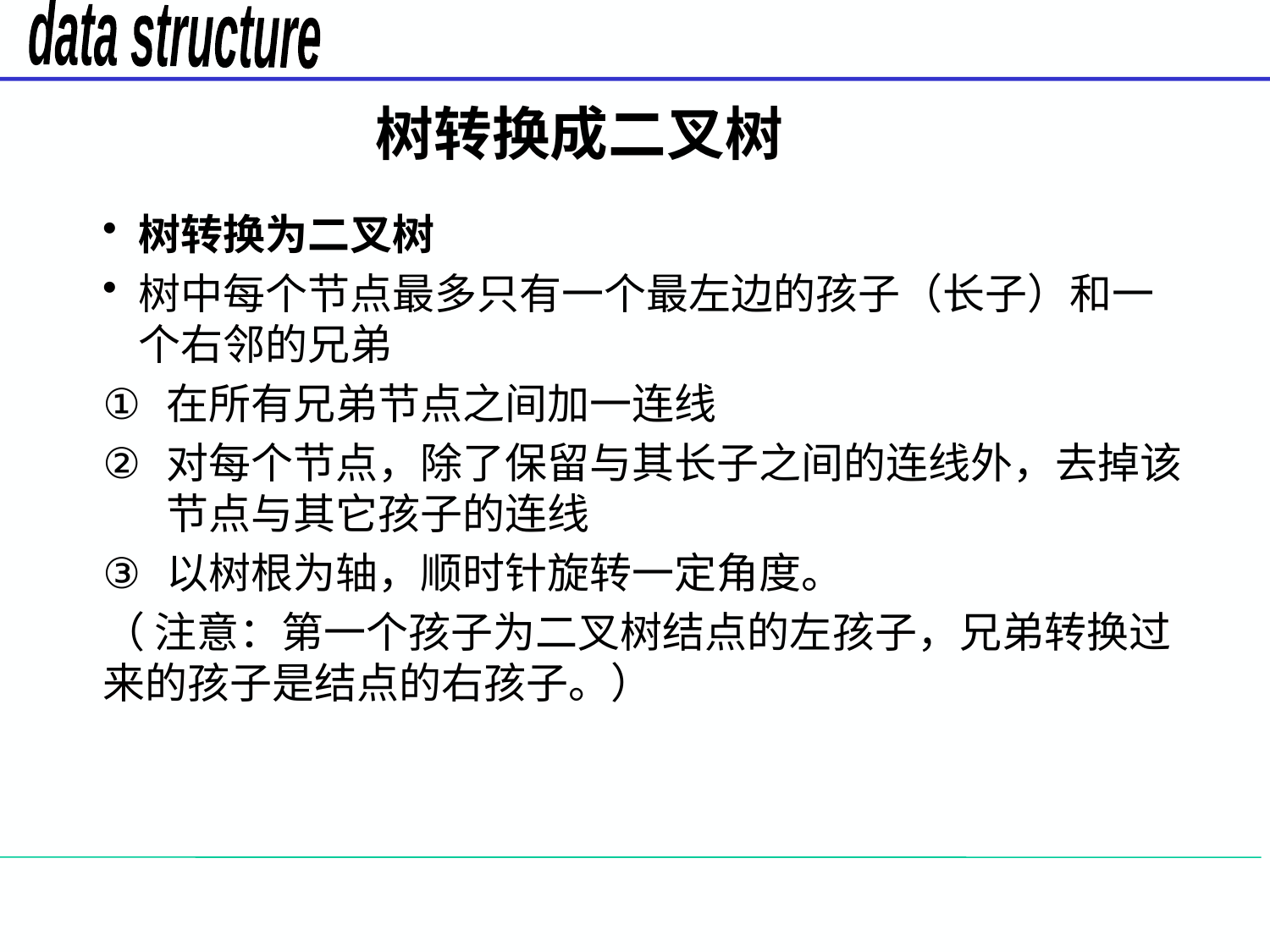

# 树转换成二叉树
树转换为二叉树
树中每个节点最多只有一个最左边的孩子（长子）和一个右邻的兄弟
在所有兄弟节点之间加一连线
对每个节点，除了保留与其长子之间的连线外，去掉该节点与其它孩子的连线
以树根为轴，顺时针旋转一定角度。
（ 注意：第一个孩子为二叉树结点的左孩子，兄弟转换过来的孩子是结点的右孩子。）